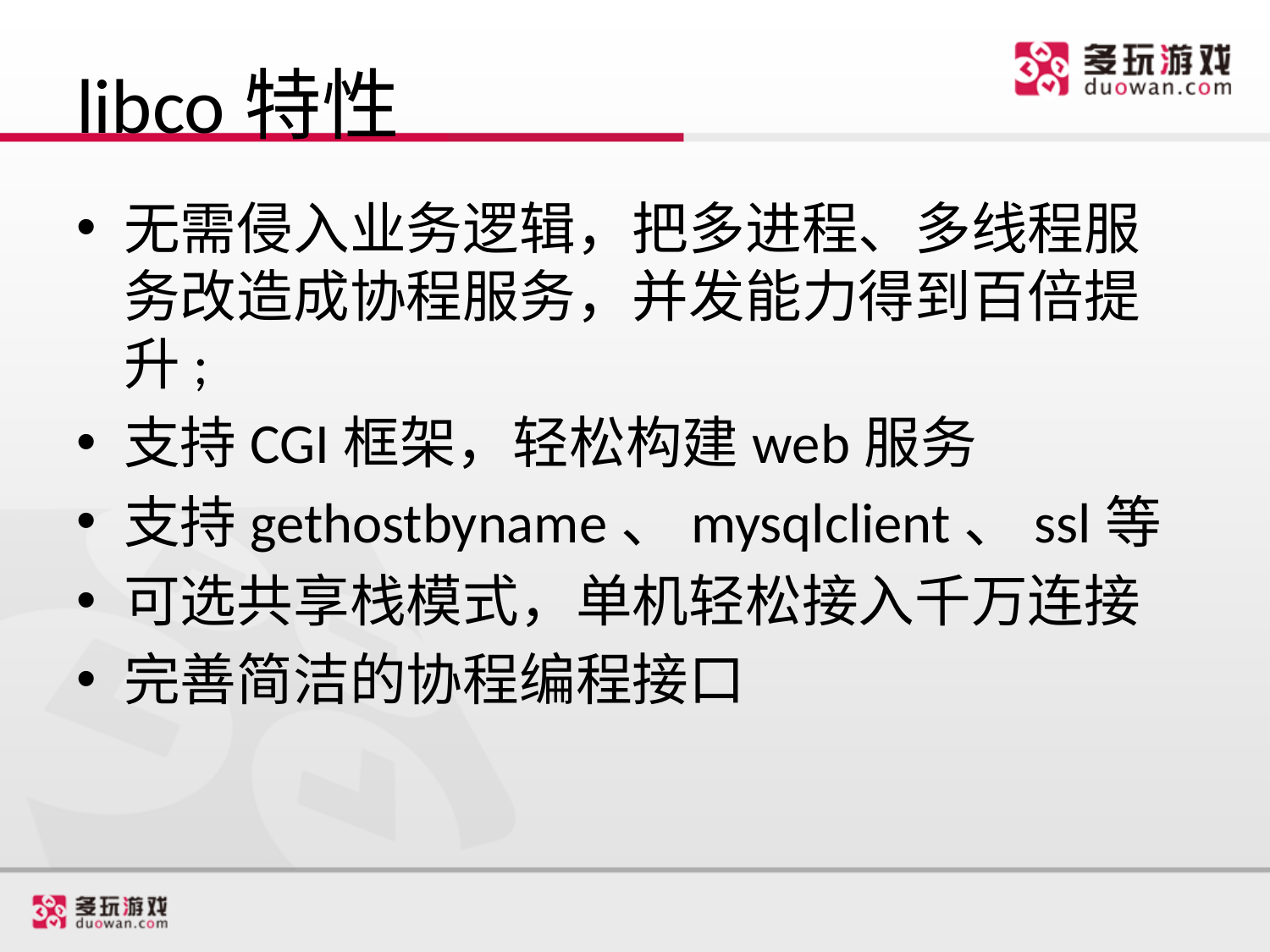

# libco特性
无需侵入业务逻辑，把多进程、多线程服务改造成协程服务，并发能力得到百倍提升;
支持CGI框架，轻松构建web服务
支持gethostbyname、mysqlclient、ssl等
可选共享栈模式，单机轻松接入千万连接
完善简洁的协程编程接口